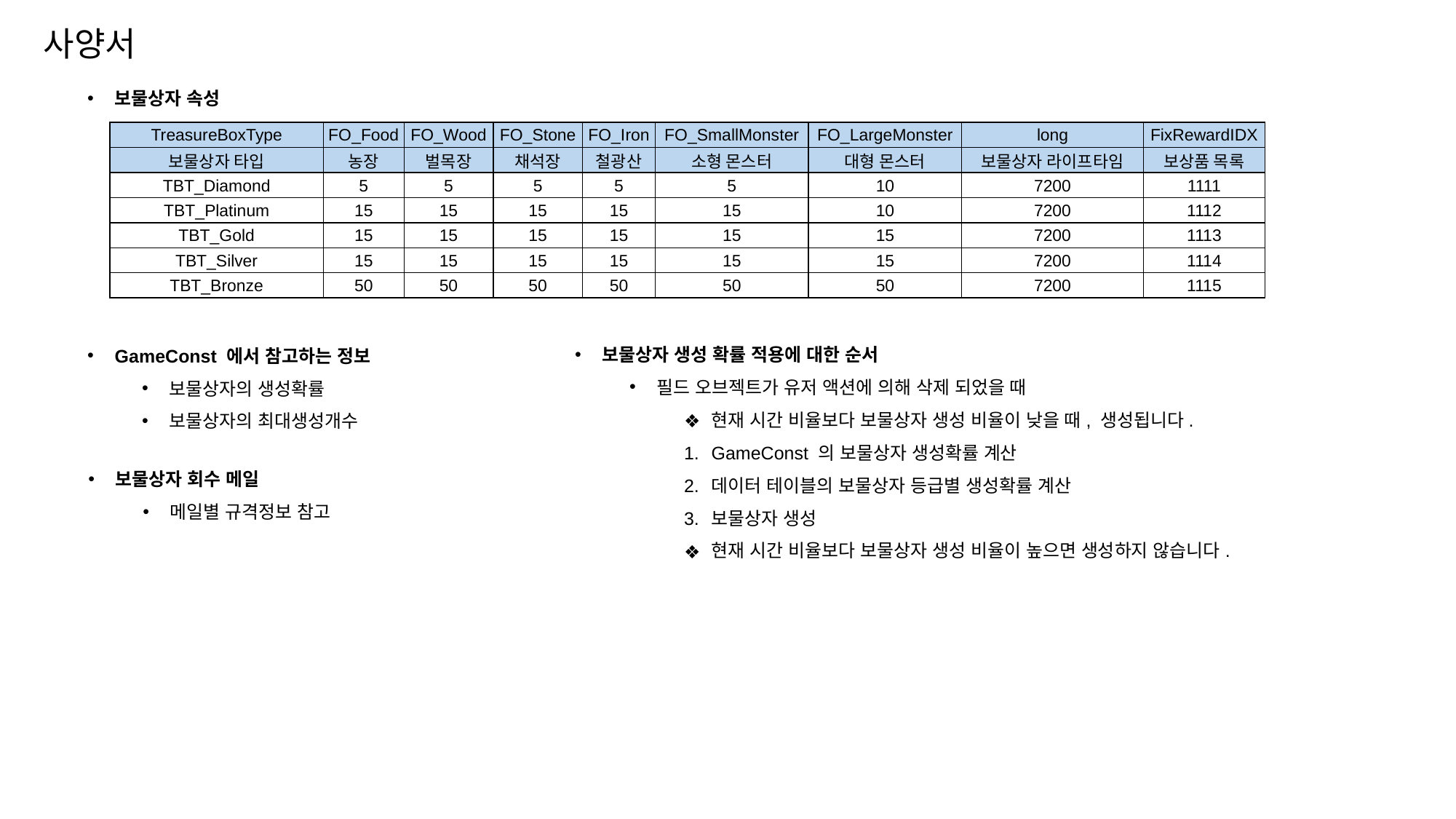

사양서
보물상자 속성
| TreasureBoxType | FO\_Food | FO\_Wood | FO\_Stone | FO\_Iron | FO\_SmallMonster | FO\_LargeMonster | long | FixRewardIDX |
| --- | --- | --- | --- | --- | --- | --- | --- | --- |
| 보물상자 타입 | 농장 | 벌목장 | 채석장 | 철광산 | 소형 몬스터 | 대형 몬스터 | 보물상자 라이프타임 | 보상품 목록 |
| TBT\_Diamond | 5 | 5 | 5 | 5 | 5 | 10 | 7200 | 1111 |
| TBT\_Platinum | 15 | 15 | 15 | 15 | 15 | 10 | 7200 | 1112 |
| TBT\_Gold | 15 | 15 | 15 | 15 | 15 | 15 | 7200 | 1113 |
| TBT\_Silver | 15 | 15 | 15 | 15 | 15 | 15 | 7200 | 1114 |
| TBT\_Bronze | 50 | 50 | 50 | 50 | 50 | 50 | 7200 | 1115 |
보물상자 생성 확률 적용에 대한 순서
필드 오브젝트가 유저 액션에 의해 삭제 되었을 때
현재 시간 비율보다 보물상자 생성 비율이 낮을 때, 생성됩니다.
GameConst 의 보물상자 생성확률 계산
데이터 테이블의 보물상자 등급별 생성확률 계산
보물상자 생성
현재 시간 비율보다 보물상자 생성 비율이 높으면 생성하지 않습니다.
GameConst 에서 참고하는 정보
보물상자의 생성확률
보물상자의 최대생성개수
보물상자 회수 메일
메일별 규격정보 참고